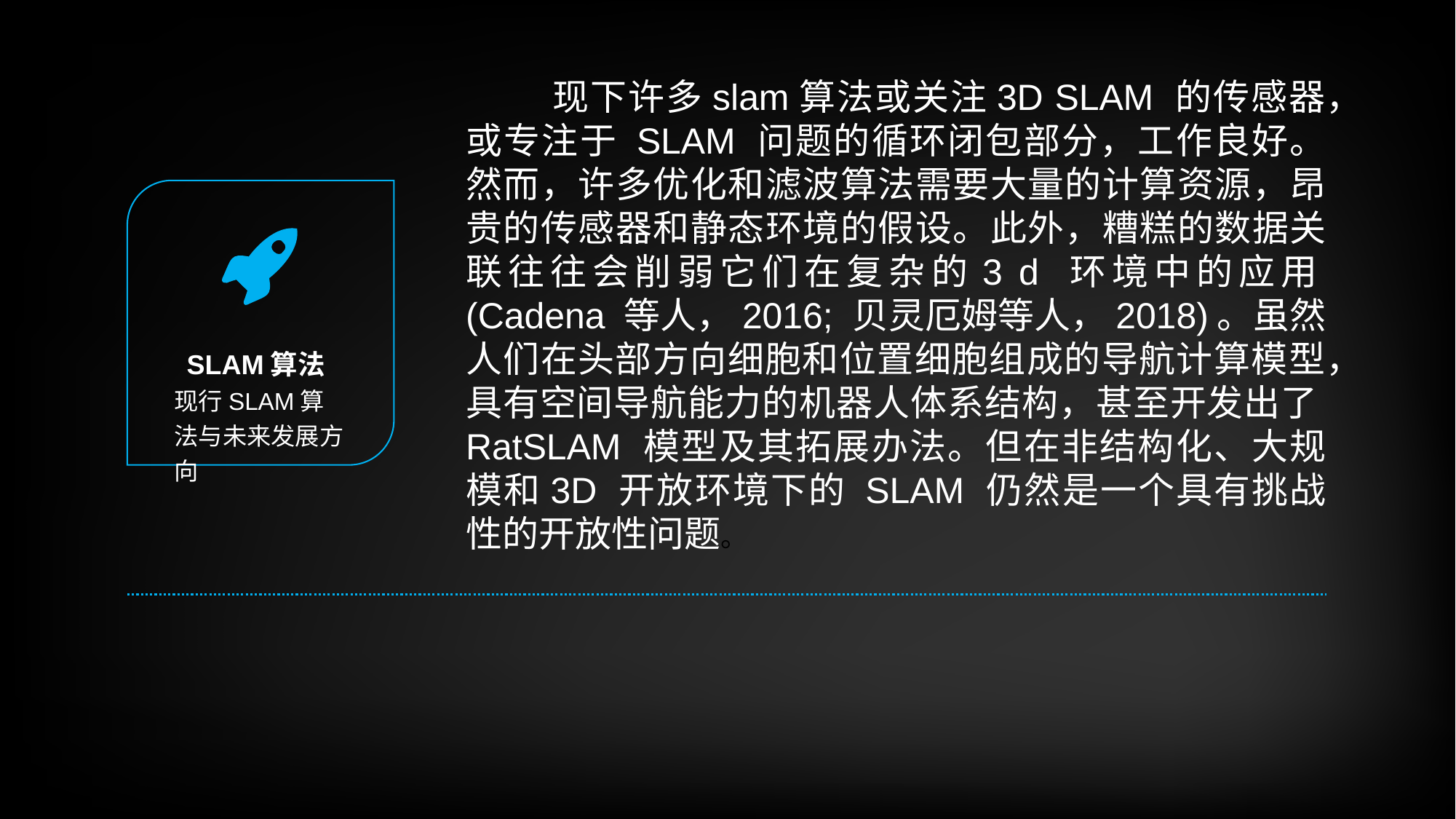

现下许多slam算法或关注3D SLAM 的传感器，或专注于 SLAM 问题的循环闭包部分，工作良好。然而，许多优化和滤波算法需要大量的计算资源，昂贵的传感器和静态环境的假设。此外，糟糕的数据关联往往会削弱它们在复杂的3 d 环境中的应用(Cadena 等人，2016; 贝灵厄姆等人，2018)。虽然人们在头部方向细胞和位置细胞组成的导航计算模型，具有空间导航能力的机器人体系结构，甚至开发出了RatSLAM 模型及其拓展办法。但在非结构化、大规模和3D 开放环境下的 SLAM 仍然是一个具有挑战性的开放性问题。

SLAM算法
现行SLAM算法与未来发展方向